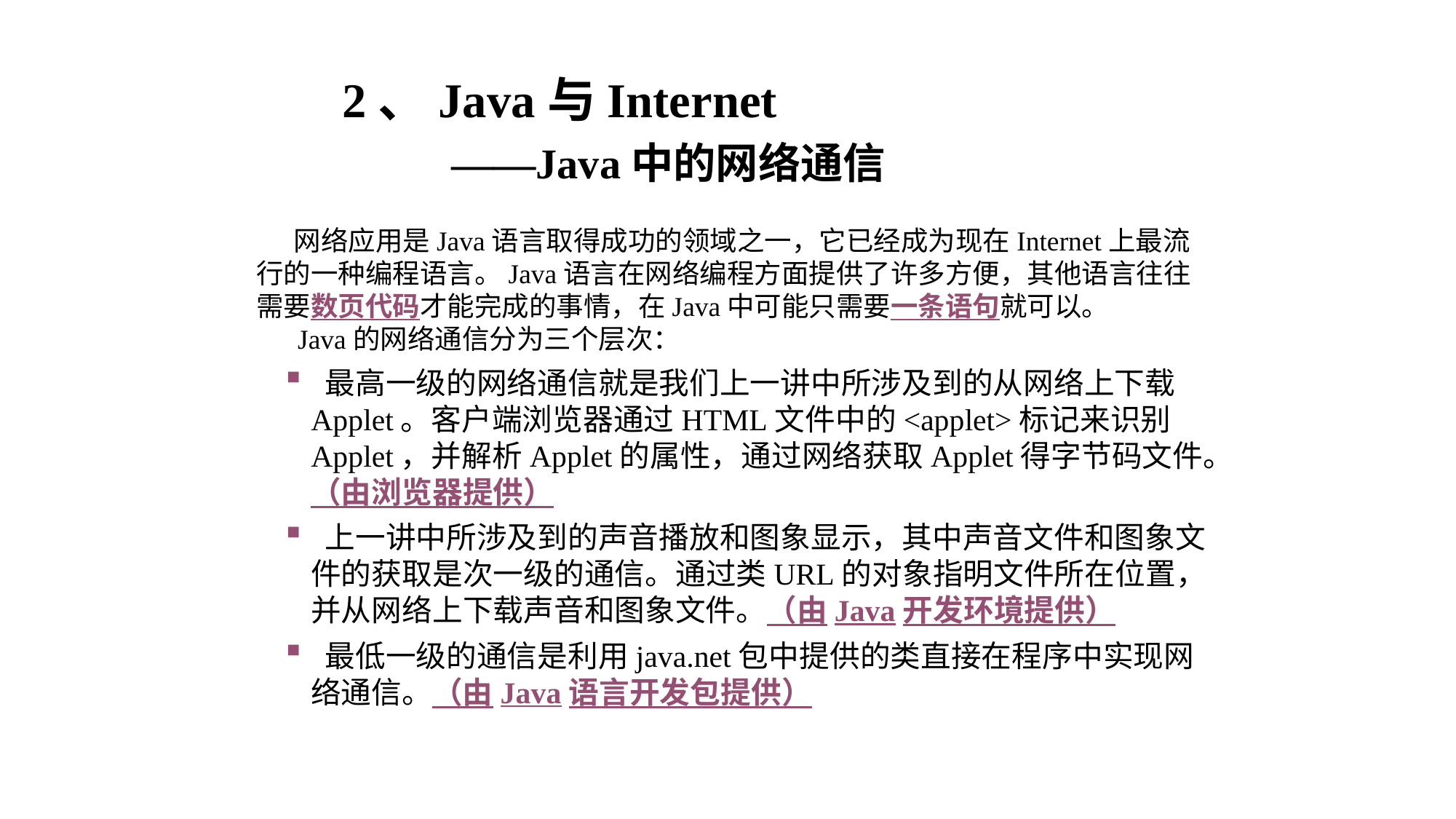

2、Java与Internet
	——Java中的网络通信
     网络应用是Java语言取得成功的领域之一，它已经成为现在Internet上最流行的一种编程语言。Java语言在网络编程方面提供了许多方便，其他语言往往需要数页代码才能完成的事情，在Java中可能只需要一条语句就可以。
      Java的网络通信分为三个层次：

 最高一级的网络通信就是我们上一讲中所涉及到的从网络上下载Applet。客户端浏览器通过HTML文件中的<applet>标记来识别Applet，并解析Applet的属性，通过网络获取Applet得字节码文件。（由浏览器提供）

 上一讲中所涉及到的声音播放和图象显示，其中声音文件和图象文件的获取是次一级的通信。通过类URL的对象指明文件所在位置，并从网络上下载声音和图象文件。（由Java开发环境提供）

 最低一级的通信是利用java.net包中提供的类直接在程序中实现网络通信。（由Java语言开发包提供）